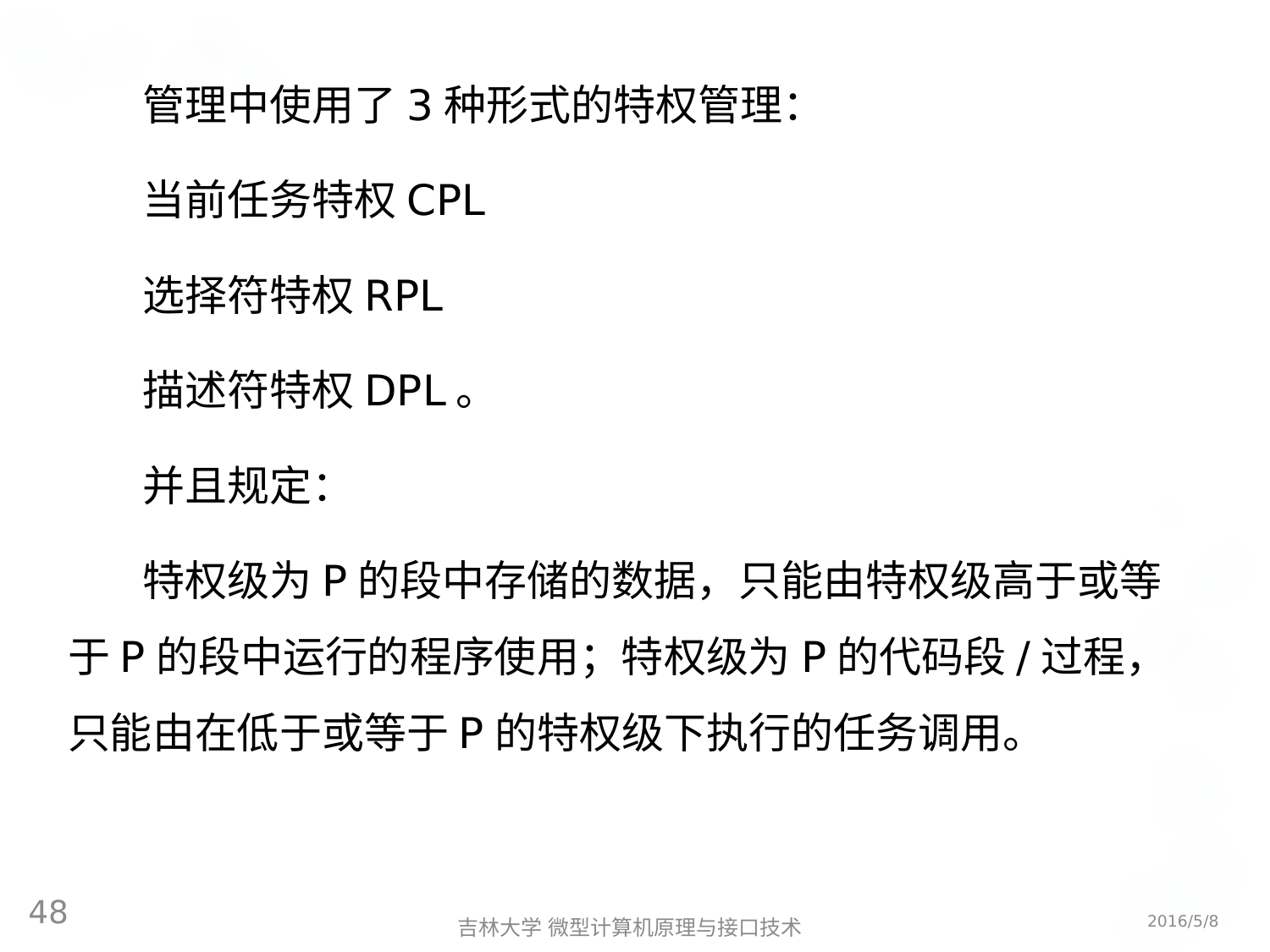

管理中使用了3种形式的特权管理：
当前任务特权CPL
选择符特权RPL
描述符特权DPL。
并且规定：
特权级为P的段中存储的数据，只能由特权级高于或等于P的段中运行的程序使用；特权级为P的代码段/过程，只能由在低于或等于P的特权级下执行的任务调用。
48
2016/5/8
吉林大学 微型计算机原理与接口技术